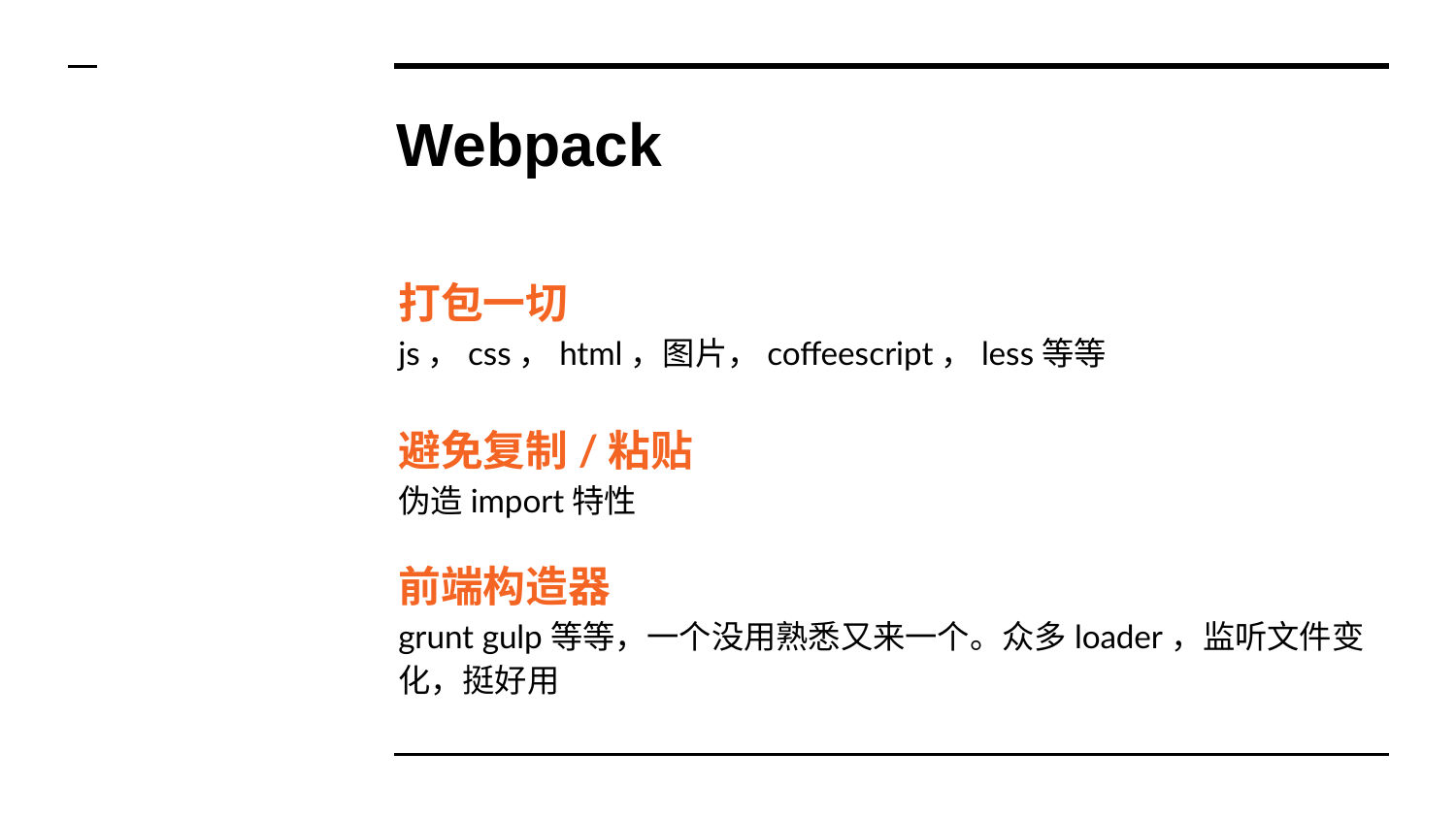

# Webpack
打包一切
js，css，html，图片，coffeescript，less等等

避免复制/粘贴
伪造import特性
前端构造器
grunt gulp等等，一个没用熟悉又来一个。众多loader，监听文件变化，挺好用